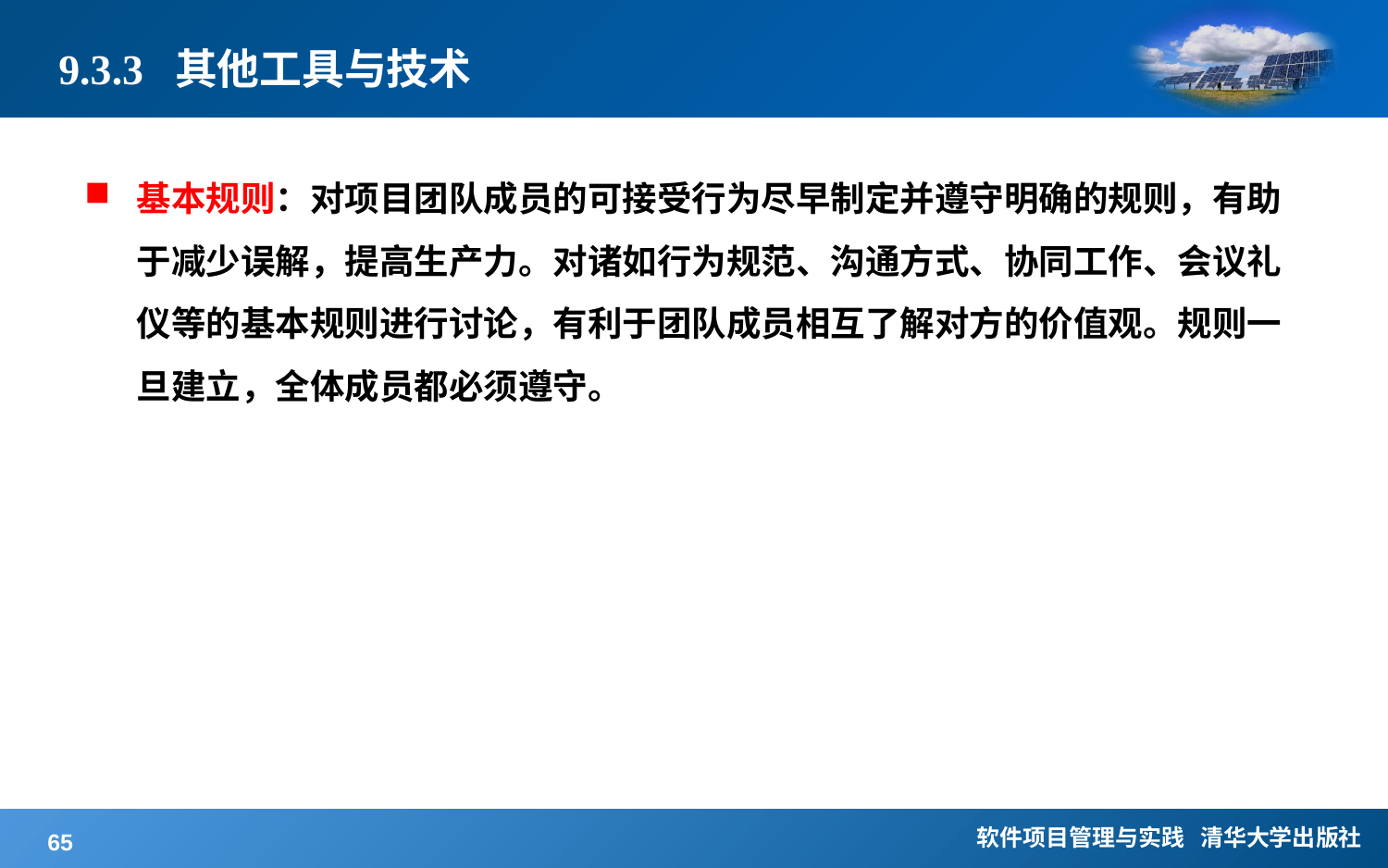

# 9.3.3  其他工具与技术
基本规则：对项目团队成员的可接受行为尽早制定并遵守明确的规则，有助于减少误解，提高生产力。对诸如行为规范、沟通方式、协同工作、会议礼仪等的基本规则进行讨论，有利于团队成员相互了解对方的价值观。规则一旦建立，全体成员都必须遵守。